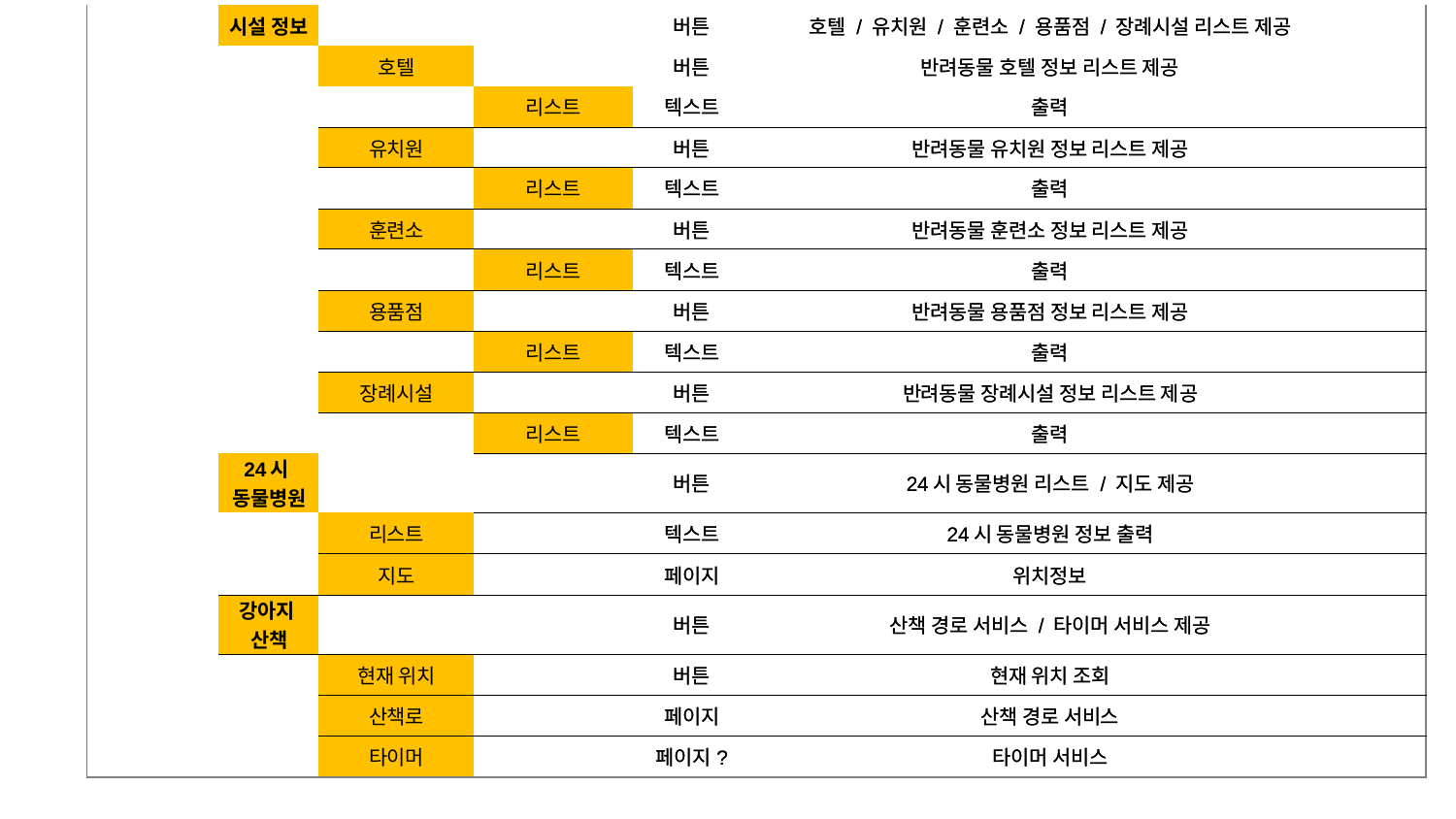

|  | 시설 정보 |  |  | 버튼 | 호텔 / 유치원 / 훈련소 / 용품점 / 장례시설 리스트 제공 |  |
| --- | --- | --- | --- | --- | --- | --- |
|  |  | 호텔 |  | 버튼 | 반려동물 호텔 정보 리스트 제공 |  |
|  |  |  | 리스트 | 텍스트 | 출력 |  |
|  |  | 유치원 |  | 버튼 | 반려동물 유치원 정보 리스트 제공 |  |
|  |  |  | 리스트 | 텍스트 | 출력 |  |
|  |  | 훈련소 |  | 버튼 | 반려동물 훈련소 정보 리스트 제공 |  |
|  |  |  | 리스트 | 텍스트 | 출력 |  |
|  |  | 용품점 |  | 버튼 | 반려동물 용품점 정보 리스트 제공 |  |
|  |  |  | 리스트 | 텍스트 | 출력 |  |
|  |  | 장례시설 |  | 버튼 | 반려동물 장례시설 정보 리스트 제공 |  |
|  |  |  | 리스트 | 텍스트 | 출력 |  |
|  | 24시 동물병원 |  |  | 버튼 | 24시 동물병원 리스트 / 지도 제공 |  |
|  |  | 리스트 |  | 텍스트 | 24시 동물병원 정보 출력 |  |
|  |  | 지도 |  | 페이지 | 위치정보 |  |
|  | 강아지 산책 |  |  | 버튼 | 산책 경로 서비스 / 타이머 서비스 제공 |  |
|  |  | 현재 위치 |  | 버튼 | 현재 위치 조회 |  |
|  |  | 산책로 |  | 페이지 | 산책 경로 서비스 |  |
|  |  | 타이머 |  | 페이지? | 타이머 서비스 |  |
|  | 시설 정보 |  |  | 버튼 | 호텔 / 유치원 / 훈련소 / 용품점 / 장례시설 리스트 제공 |  |
| --- | --- | --- | --- | --- | --- | --- |
|  |  | 호텔 |  | 버튼 | 반려동물 호텔 정보 리스트 제공 |  |
|  |  |  | 리스트 | 텍스트 | 출력 |  |
|  |  | 유치원 |  | 버튼 | 반려동물 유치원 정보 리스트 제공 |  |
|  |  |  | 리스트 | 텍스트 | 출력 |  |
|  |  | 훈련소 |  | 버튼 | 반려동물 훈련소 정보 리스트 제공 |  |
|  |  |  | 리스트 | 텍스트 | 출력 |  |
|  |  | 용품점 |  | 버튼 | 반려동물 용품점 정보 리스트 제공 |  |
|  |  |  | 리스트 | 텍스트 | 출력 |  |
|  |  | 장례시설 |  | 버튼 | 반려동물 장례시설 정보 리스트 제공 |  |
|  |  |  | 리스트 | 텍스트 | 출력 |  |
|  | 24시 동물병원 |  |  | 버튼 | 24시 동물병원 리스트 / 지도 제공 |  |
|  |  | 리스트 |  | 텍스트 | 24시 동물병원 정보 출력 |  |
|  |  | 지도 |  | 페이지 | 위치정보 |  |
|  | 강아지 산책 |  |  | 버튼 | 산책 경로 서비스 / 타이머 서비스 제공 |  |
|  |  | 현재 위치 |  | 버튼 | 현재 위치 조회 |  |
|  |  | 산책로 |  | 페이지 | 산책 경로 서비스 |  |
|  |  | 타이머 |  | 페이지? | 타이머 서비스 |  |